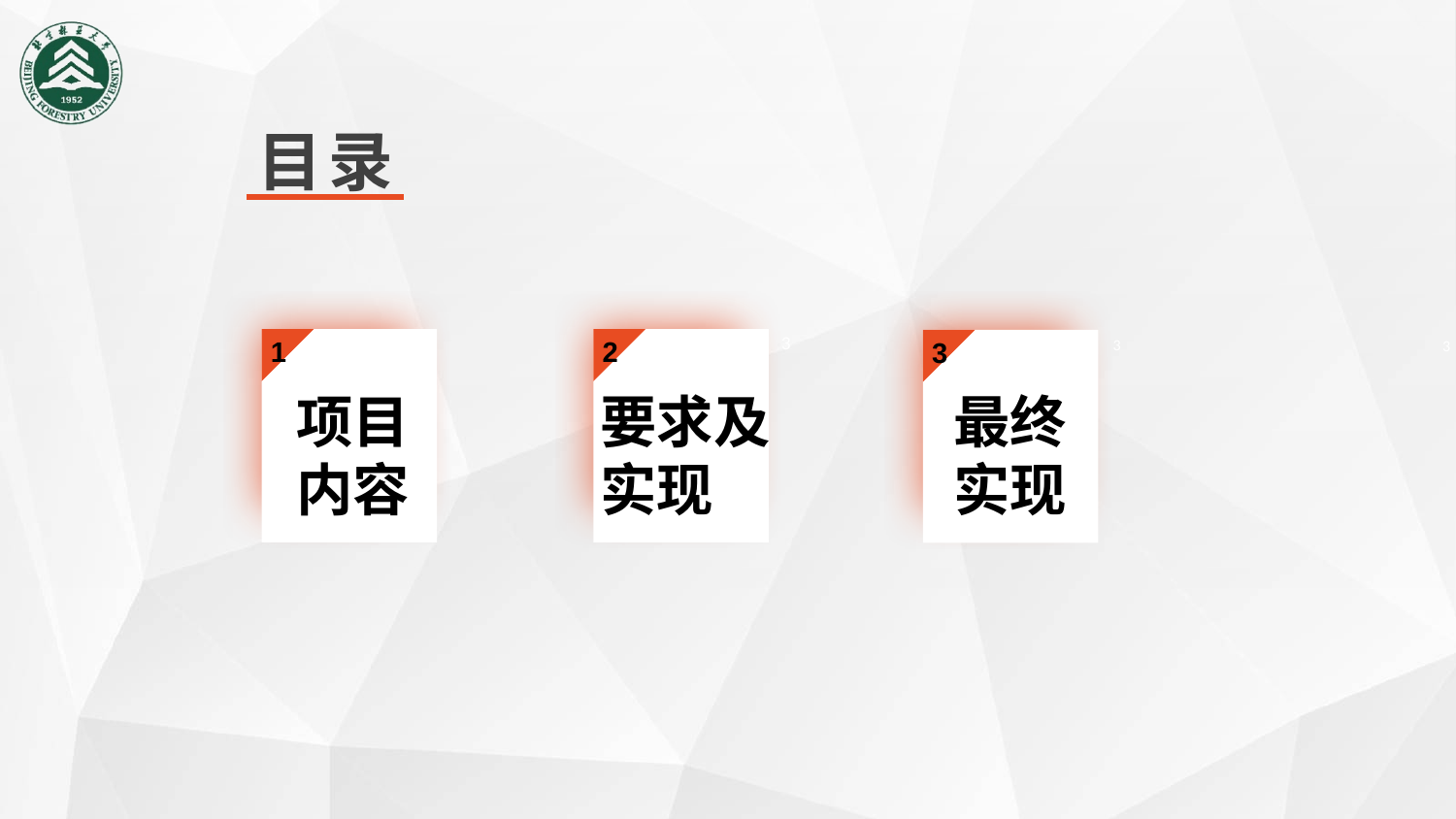

目录

3

1

3

2

3

3
项目
内容
要求及
实现
最终
实现